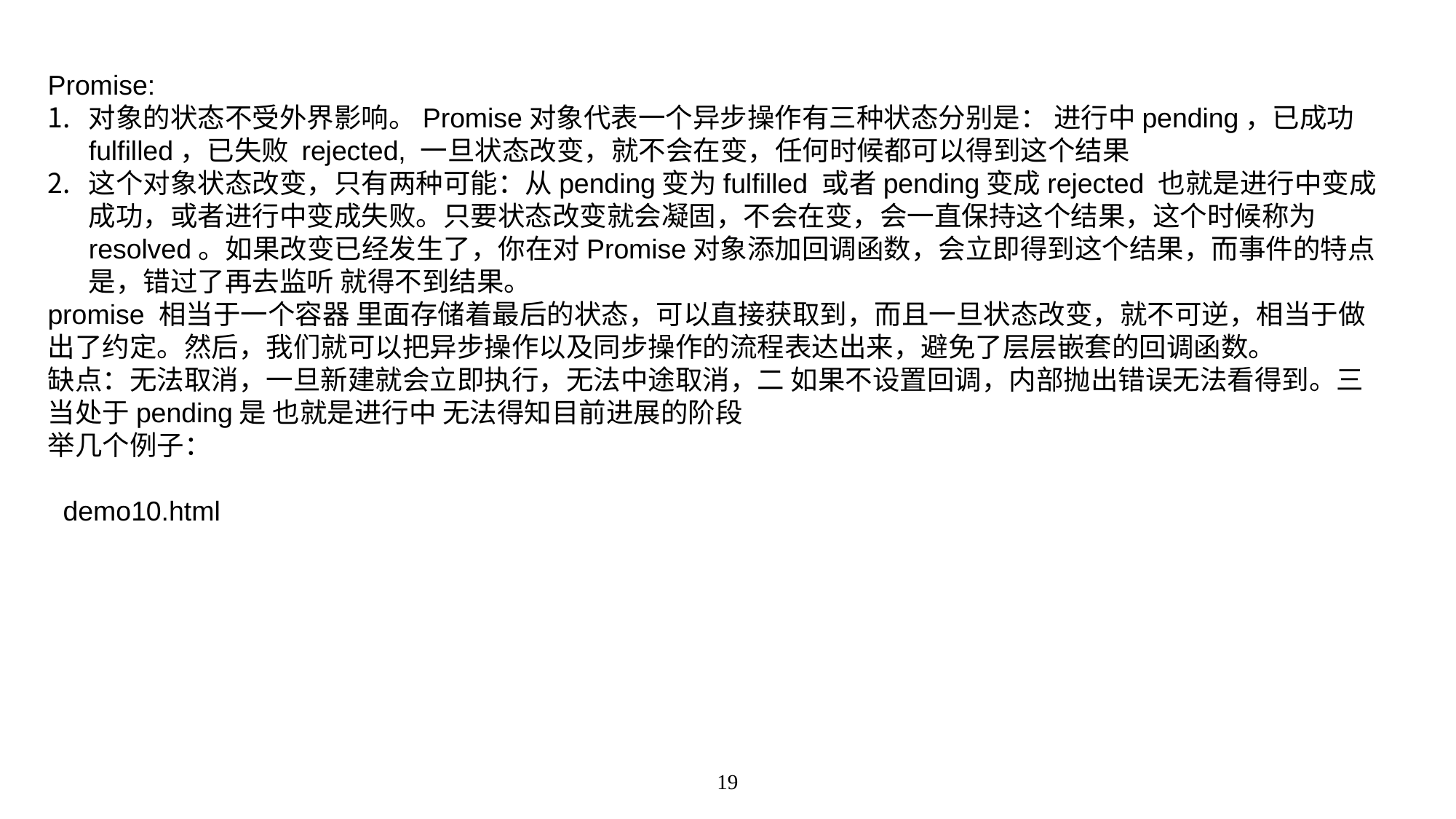

Promise:
对象的状态不受外界影响。Promise对象代表一个异步操作有三种状态分别是： 进行中pending，已成功 fulfilled，已失败 rejected, 一旦状态改变，就不会在变，任何时候都可以得到这个结果
这个对象状态改变，只有两种可能：从pending变为fulfilled 或者pending变成rejected 也就是进行中变成成功，或者进行中变成失败。只要状态改变就会凝固，不会在变，会一直保持这个结果，这个时候称为resolved。如果改变已经发生了，你在对Promise对象添加回调函数，会立即得到这个结果，而事件的特点是，错过了再去监听 就得不到结果。
promise 相当于一个容器 里面存储着最后的状态，可以直接获取到，而且一旦状态改变，就不可逆，相当于做出了约定。然后，我们就可以把异步操作以及同步操作的流程表达出来，避免了层层嵌套的回调函数。
缺点：无法取消，一旦新建就会立即执行，无法中途取消，二 如果不设置回调，内部抛出错误无法看得到。三 当处于pending是 也就是进行中 无法得知目前进展的阶段
举几个例子：

  demo10.html

19